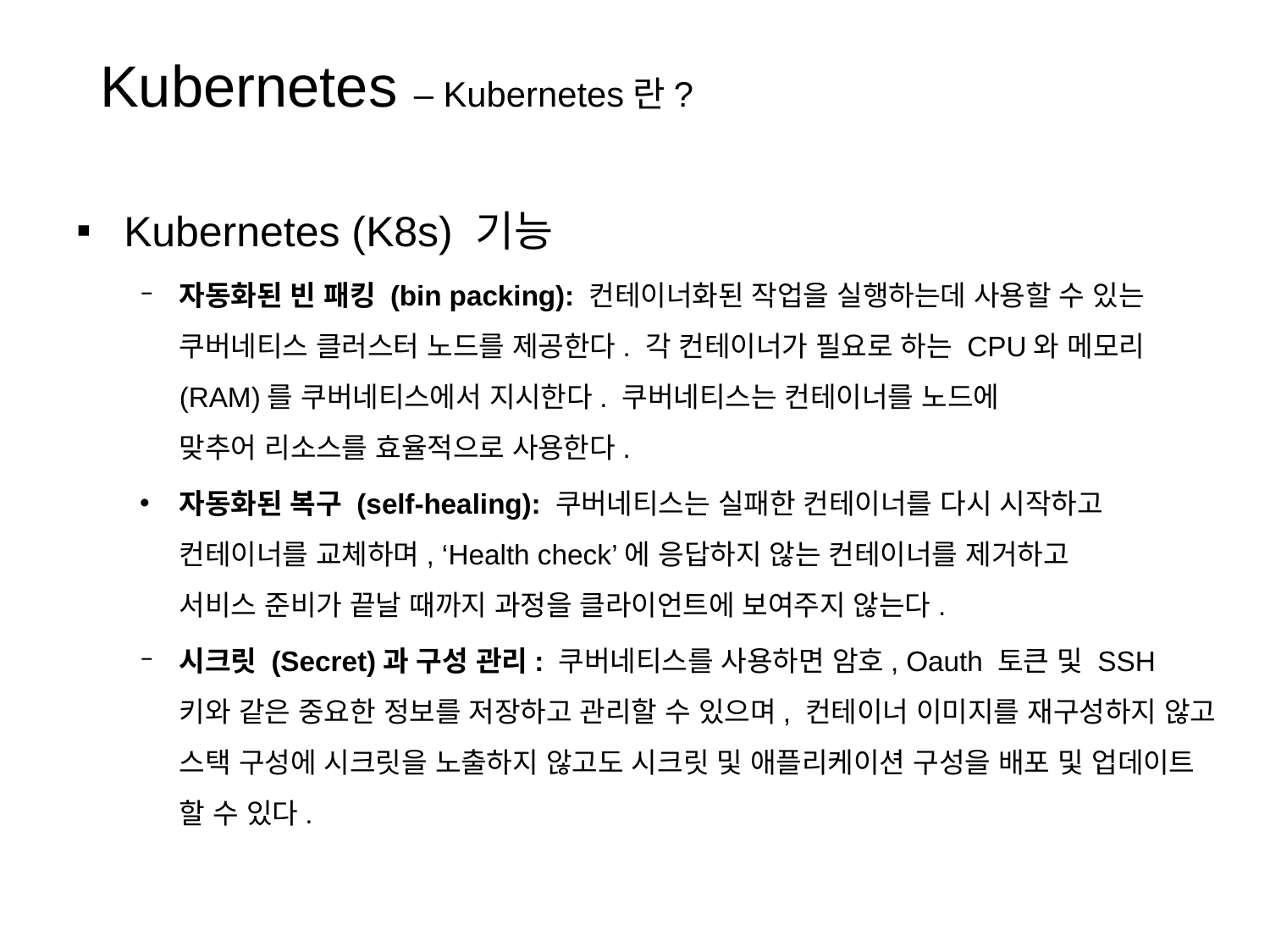

# Kubernetes – Kubernetes란?
Kubernetes (K8s) 기능
자동화된 빈 패킹 (bin packing): 컨테이너화된 작업을 실행하는데 사용할 수 있는 쿠버네티스 클러스터 노드를 제공한다. 각 컨테이너가 필요로 하는 CPU와 메모리 (RAM)를 쿠버네티스에서 지시한다. 쿠버네티스는 컨테이너를 노드에
맞추어 리소스를 효율적으로 사용한다.
자동화된 복구 (self-healing): 쿠버네티스는 실패한 컨테이너를 다시 시작하고 컨테이너를 교체하며, ‘Health check’에 응답하지 않는 컨테이너를 제거하고
서비스 준비가 끝날 때까지 과정을 클라이언트에 보여주지 않는다.
시크릿 (Secret)과 구성 관리: 쿠버네티스를 사용하면 암호, Oauth 토큰 및 SSH 키와 같은 중요한 정보를 저장하고 관리할 수 있으며, 컨테이너 이미지를 재구성하지 않고 스택 구성에 시크릿을 노출하지 않고도 시크릿 및 애플리케이션 구성을 배포 및 업데이트 할 수 있다.